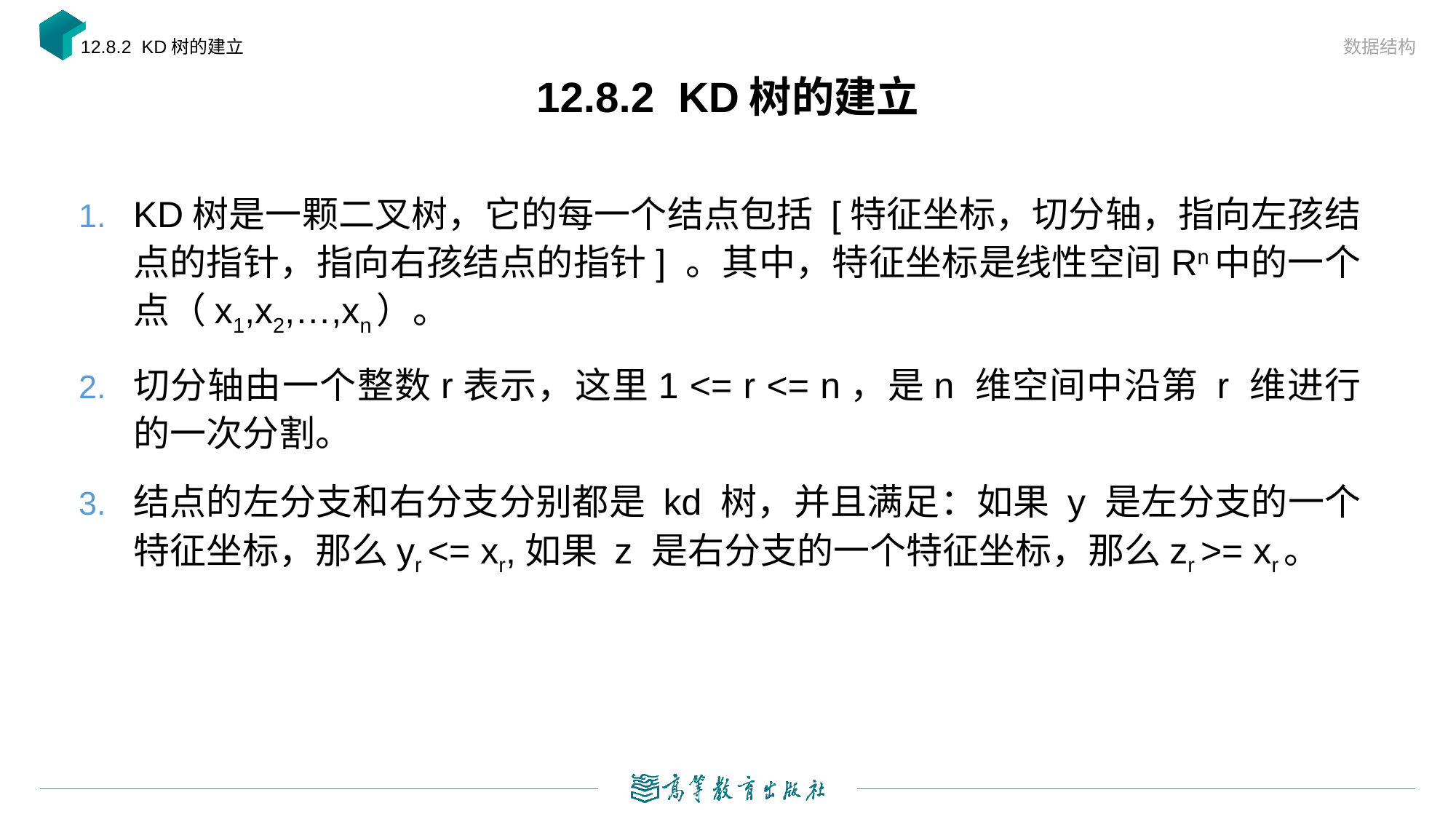

数据结构
12.8.2  KD树的建立
# 12.8.2  KD树的建立
KD树是一颗二叉树，它的每一个结点包括 [特征坐标，切分轴，指向左孩结点的指针，指向右孩结点的指针] 。其中，特征坐标是线性空间Rn中的一个点（x1,x2,…,xn）。
切分轴由一个整数r表示，这里1 <= r <= n，是n 维空间中沿第 r 维进行的一次分割。
结点的左分支和右分支分别都是 kd 树，并且满足：如果 y 是左分支的一个特征坐标，那么yr <= xr,如果 z 是右分支的一个特征坐标，那么zr >= xr。